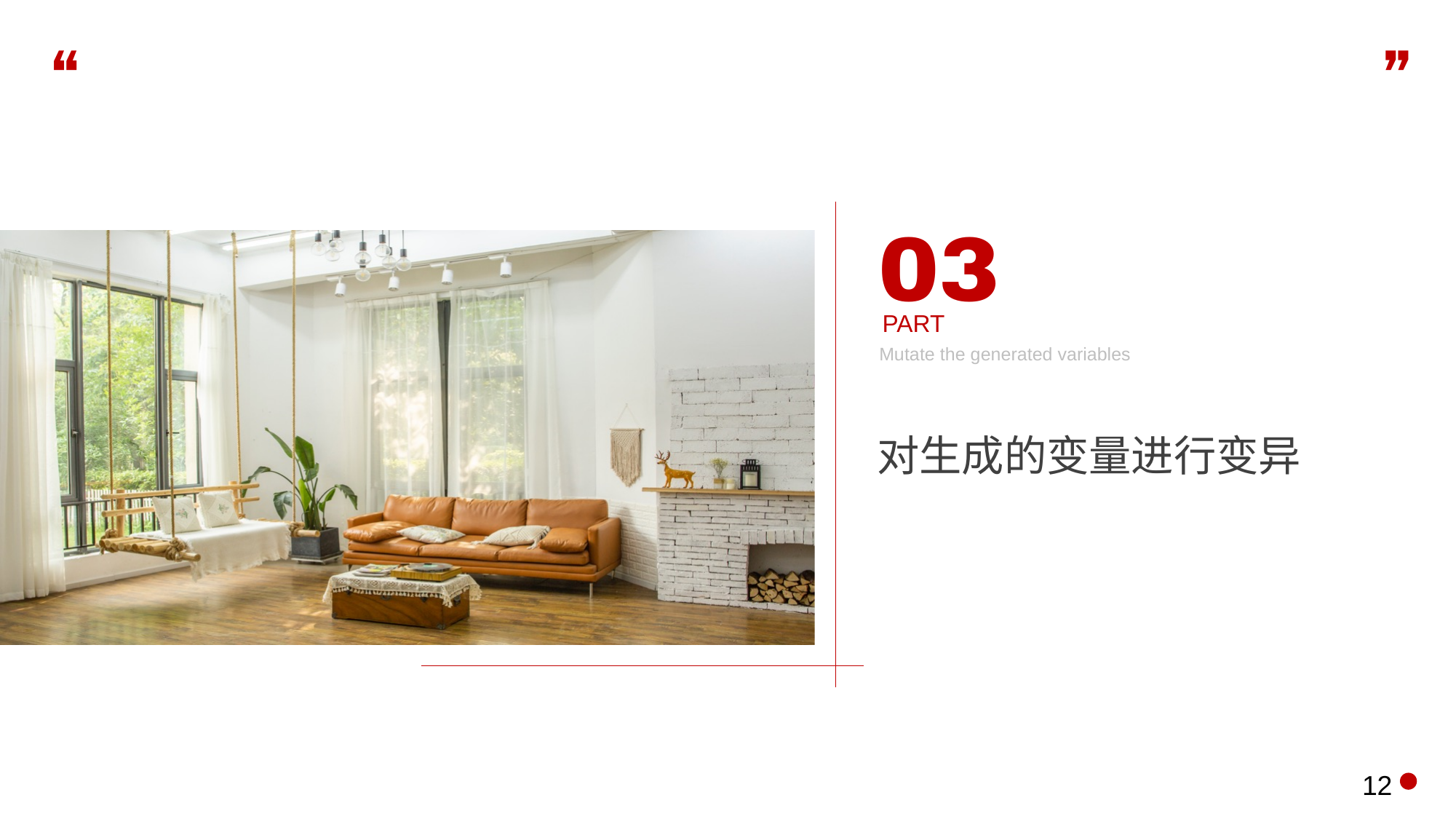

“
”
03

PART
Mutate the generated variables
对生成的变量进行变异
12